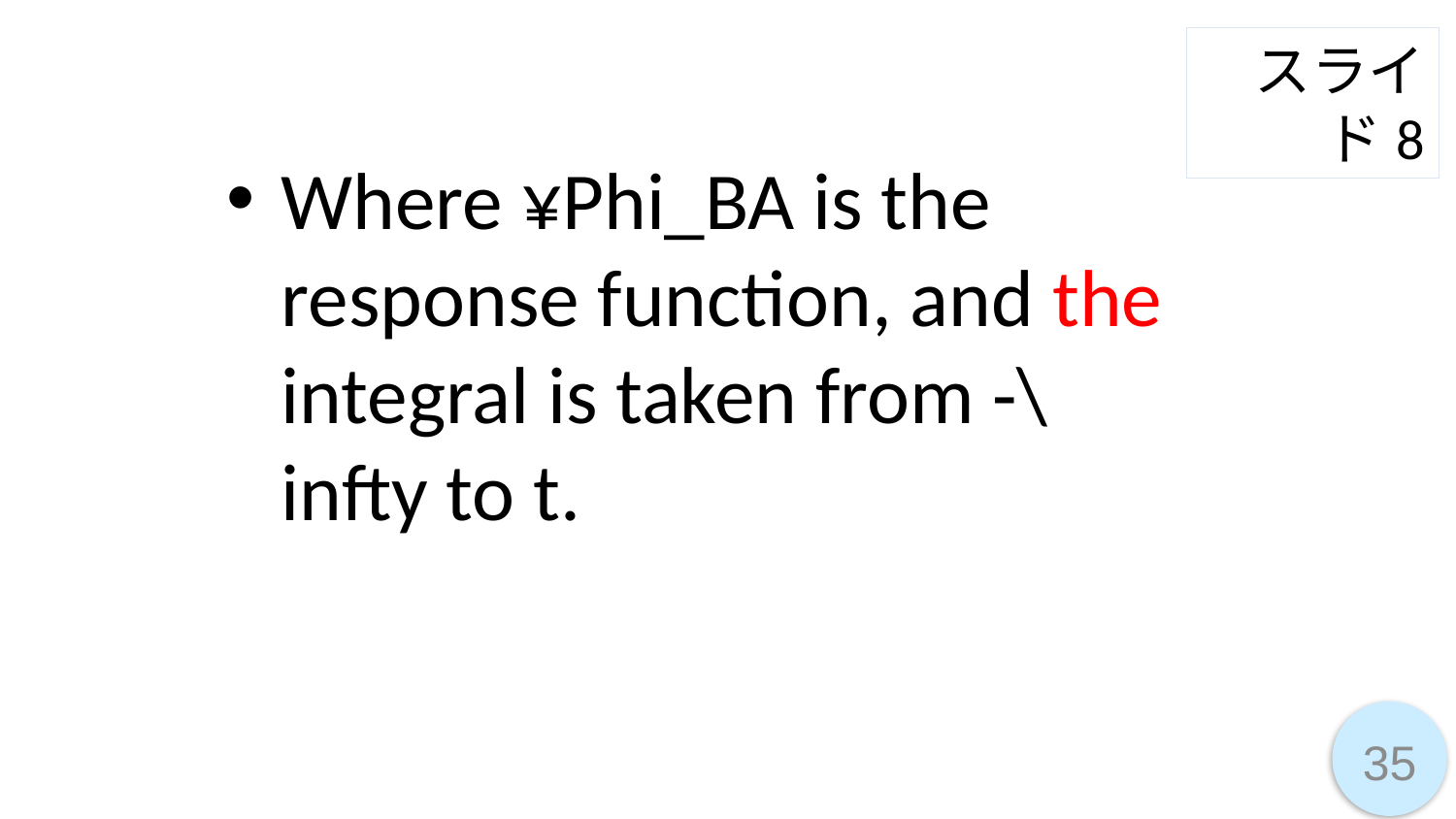

スライド8
Where ¥Phi_BA is the response function, and the integral is taken from -\infty to t.
35